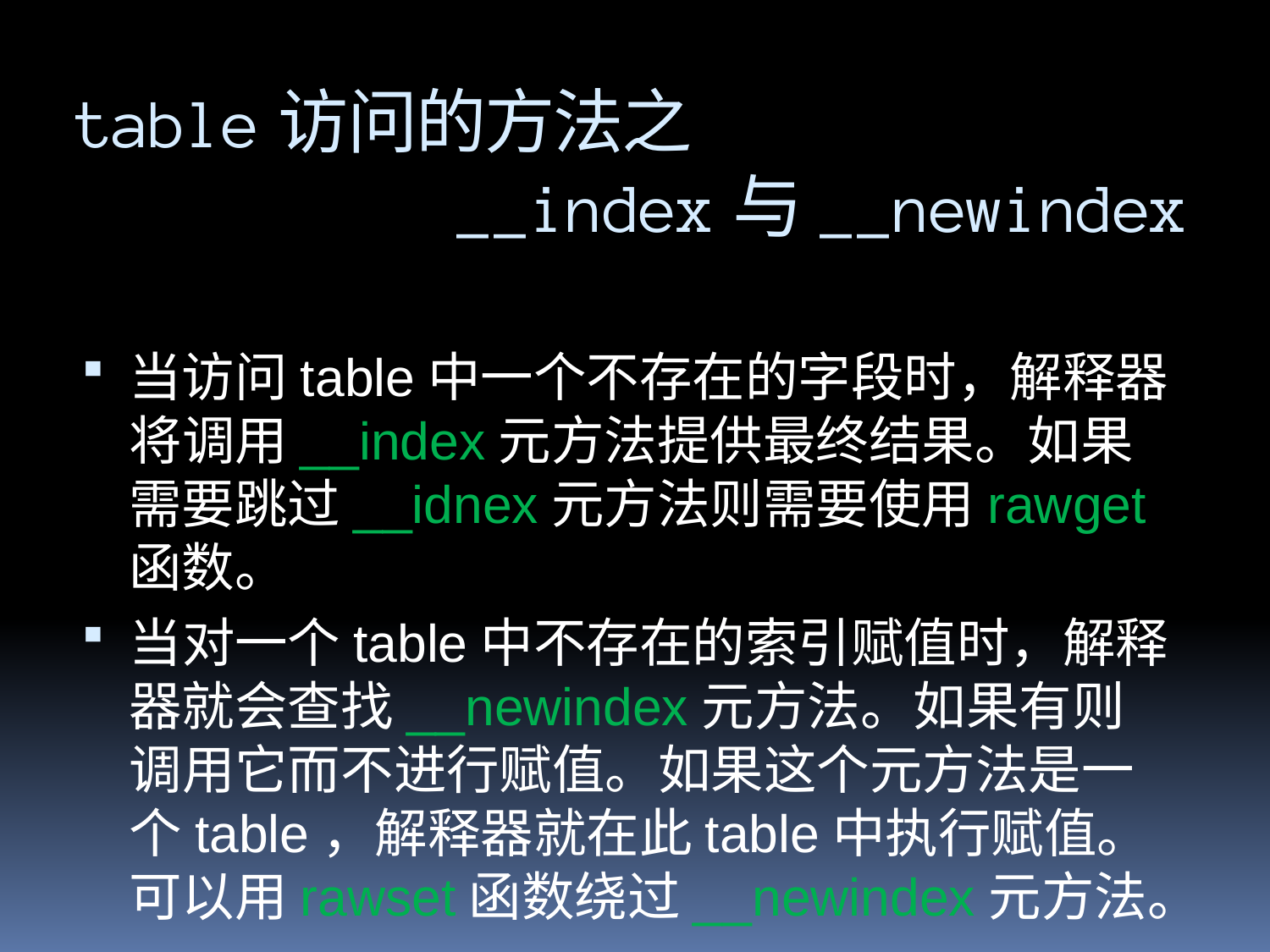

table访问的方法之
			__index与__newindex
当访问table中一个不存在的字段时，解释器将调用__index元方法提供最终结果。如果需要跳过__idnex元方法则需要使用rawget函数。
当对一个table中不存在的索引赋值时，解释器就会查找__newindex元方法。如果有则调用它而不进行赋值。如果这个元方法是一个table，解释器就在此table中执行赋值。可以用rawset函数绕过__newindex元方法。